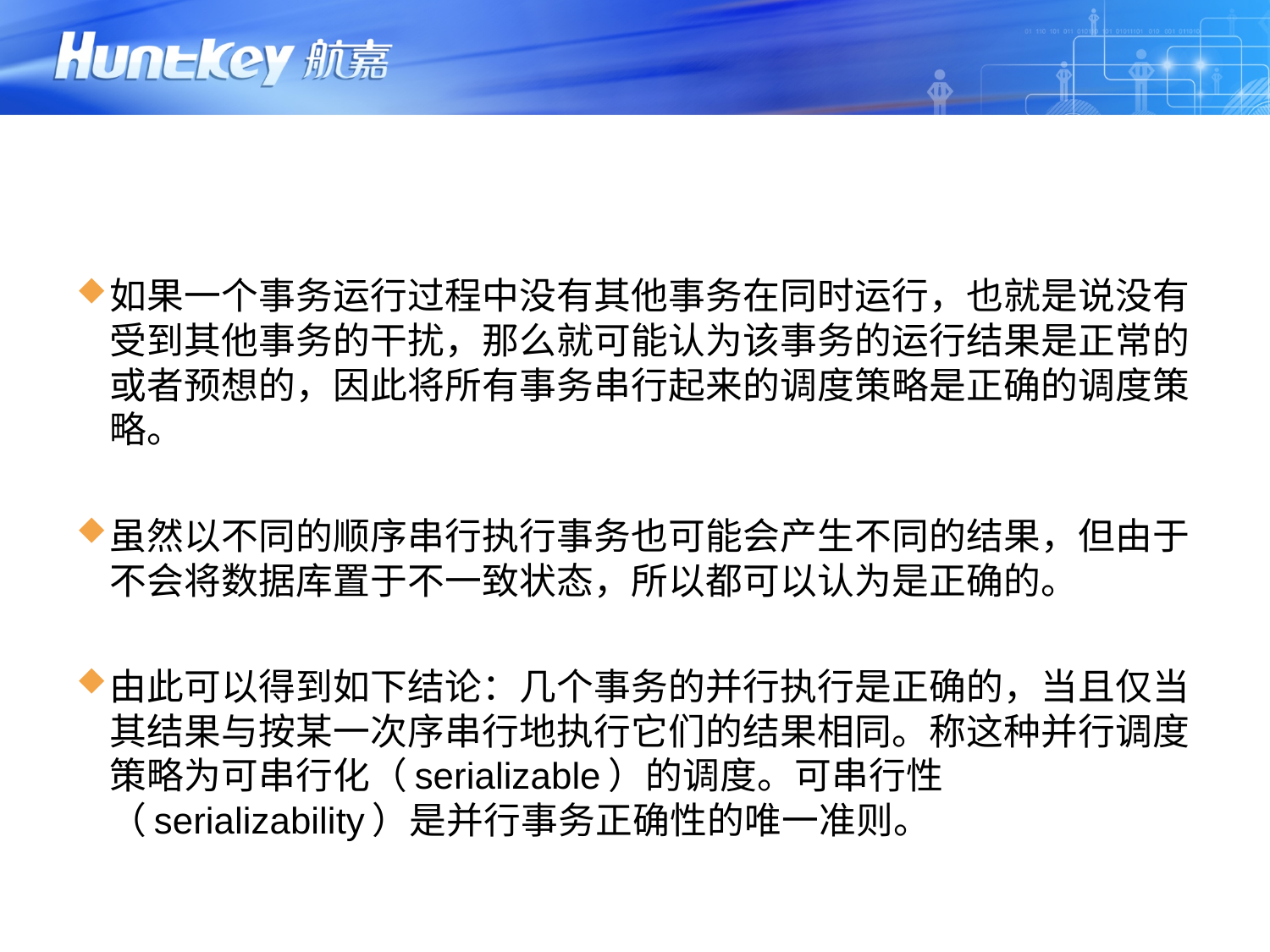

#
如果一个事务运行过程中没有其他事务在同时运行，也就是说没有受到其他事务的干扰，那么就可能认为该事务的运行结果是正常的或者预想的，因此将所有事务串行起来的调度策略是正确的调度策略。

虽然以不同的顺序串行执行事务也可能会产生不同的结果，但由于不会将数据库置于不一致状态，所以都可以认为是正确的。

由此可以得到如下结论：几个事务的并行执行是正确的，当且仅当其结果与按某一次序串行地执行它们的结果相同。称这种并行调度策略为可串行化（serializable）的调度。可串行性（serializability）是并行事务正确性的唯一准则。